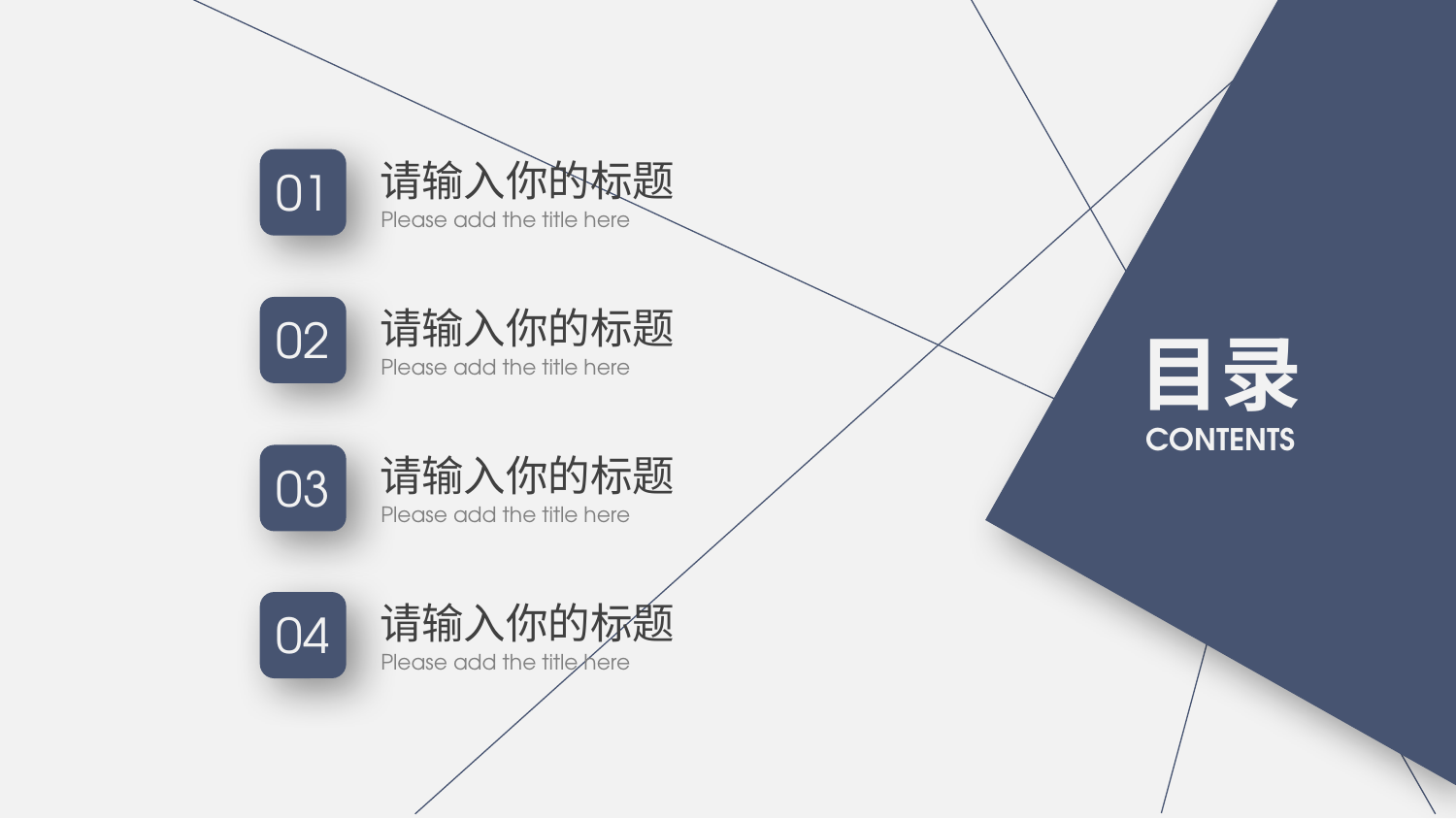

请输入你的标题

01
Please add the title here
请输入你的标题

02
目录
CONTENTS
Please add the title here
请输入你的标题

03
Please add the title here
请输入你的标题

04
Please add the title here